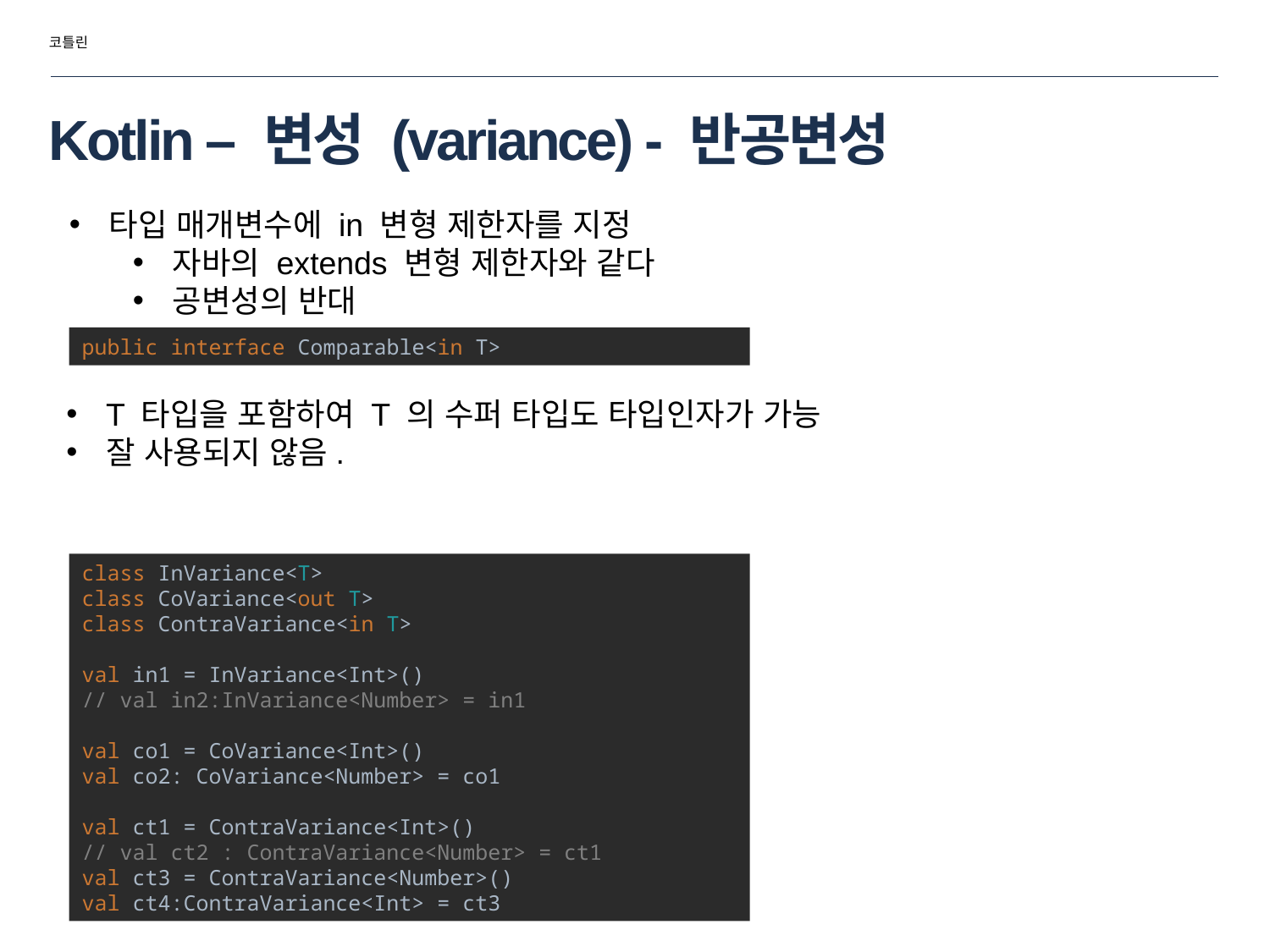

코틀린
# Kotlin – 변성 (variance) - 반공변성

타입 매개변수에 in 변형 제한자를 지정
자바의 extends 변형 제한자와 같다
공변성의 반대

public interface Comparable<in T>
T 타입을 포함하여 T 의 수퍼 타입도 타입인자가 가능
잘 사용되지 않음.
class InVariance<T>
class CoVariance<out T>
class ContraVariance<in T>
val in1 = InVariance<Int>()
// val in2:InVariance<Number> = in1
val co1 = CoVariance<Int>()
val co2: CoVariance<Number> = co1
val ct1 = ContraVariance<Int>()
// val ct2 : ContraVariance<Number> = ct1
val ct3 = ContraVariance<Number>()
val ct4:ContraVariance<Int> = ct3